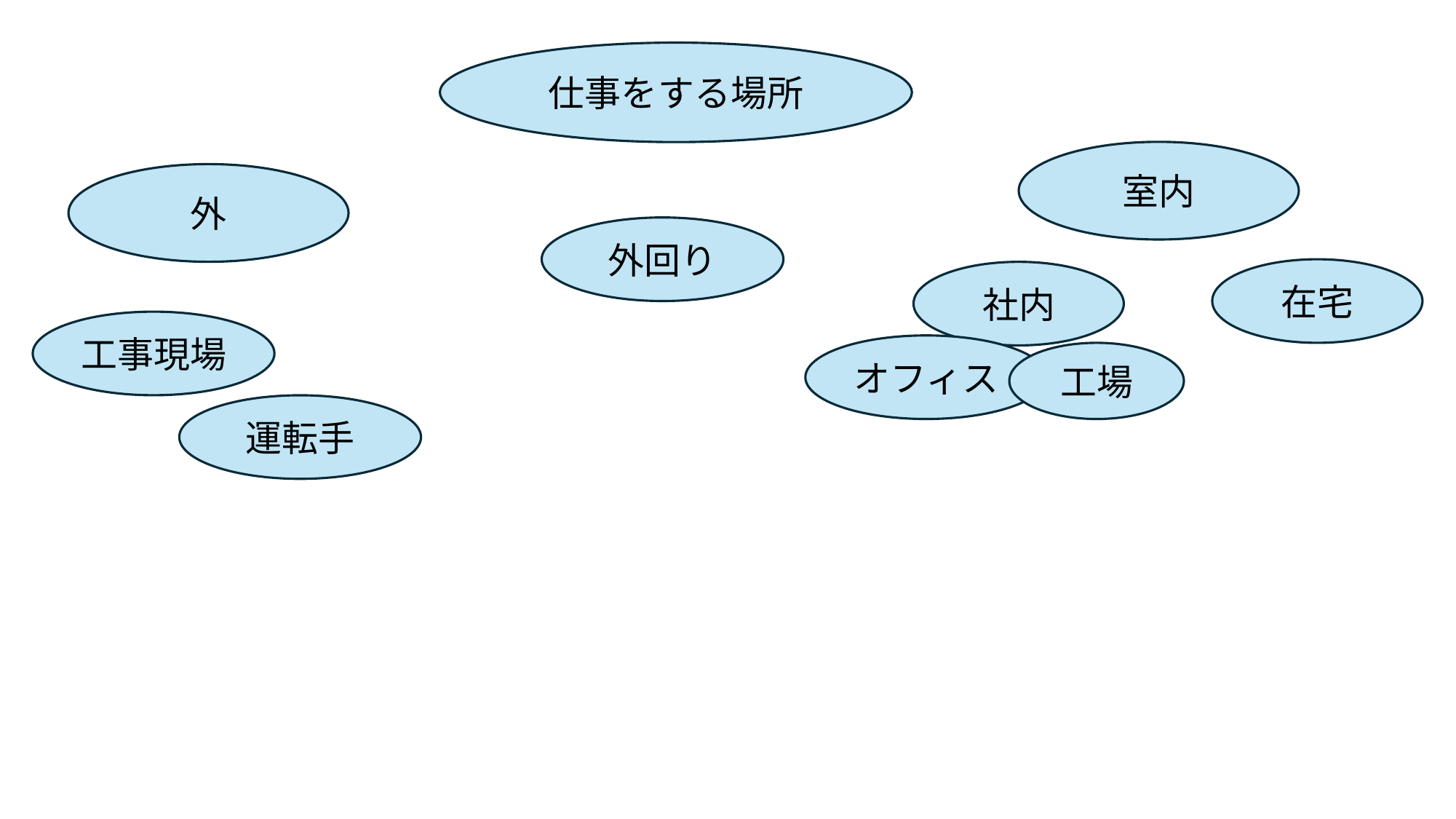

仕事をする場所
室内
外
外回り
在宅
社内
工事現場
オフィス
工場
運転手